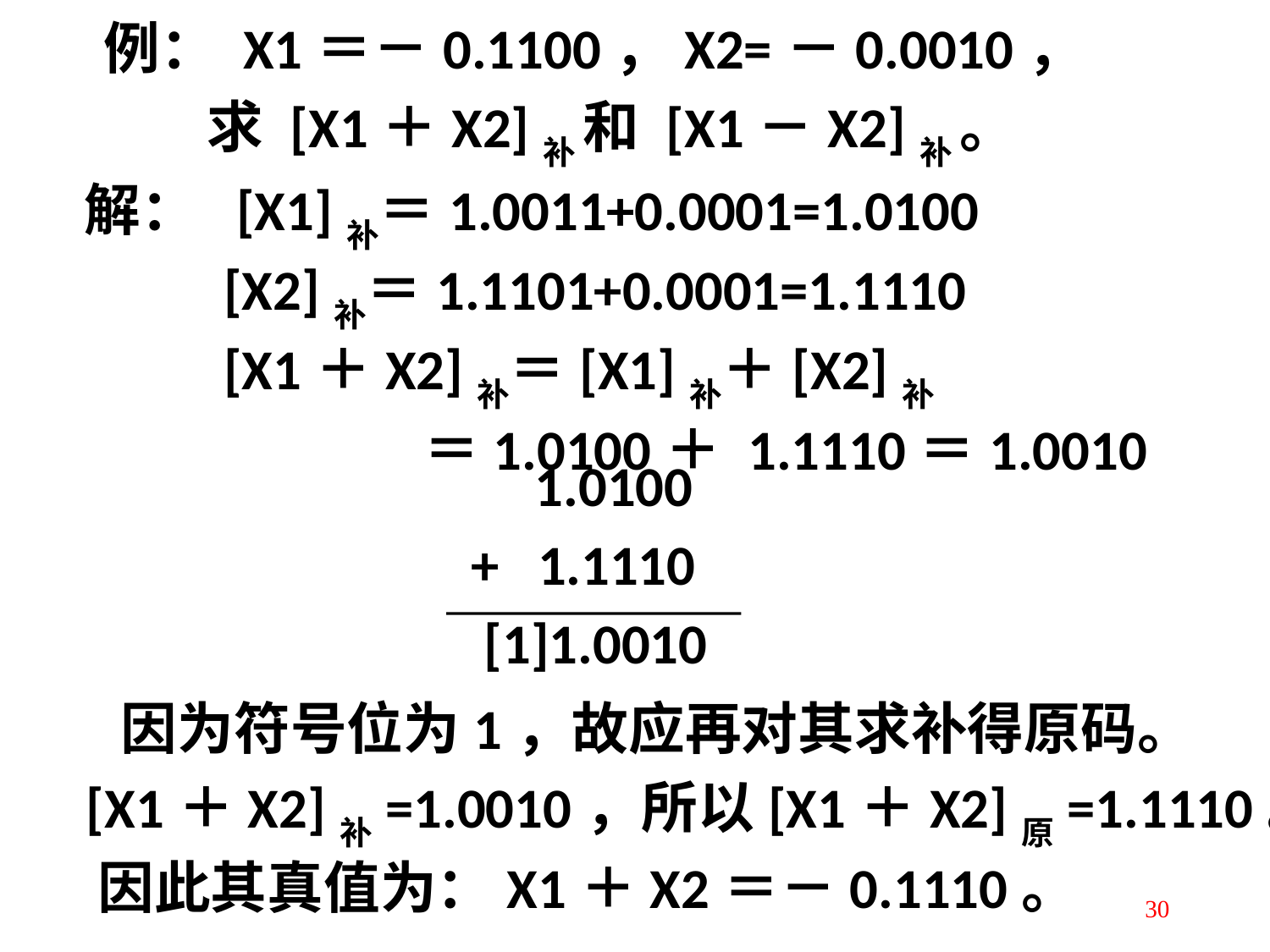

例： X1＝－0.1100，X2=－0.0010，
          求 [X1＋X2]补 和 [X1－X2]补 。
解：  [X1]补＝1.0011+0.0001=1.0100
	 [X2]补＝1.1101+0.0001=1.1110
	 [X1＋X2]补＝[X1]补＋[X2]补
                                            ＝1.0100＋ 1.1110＝1.0010
      1.0100
 +   1.1110
  [1]1.0010

因为符号位为1，故应再对其求补得原码。
[X1＋X2]补=1.0010，所以[X1＋X2]原=1.1110。
因此其真值为：X1＋X2＝－0.1110。
30